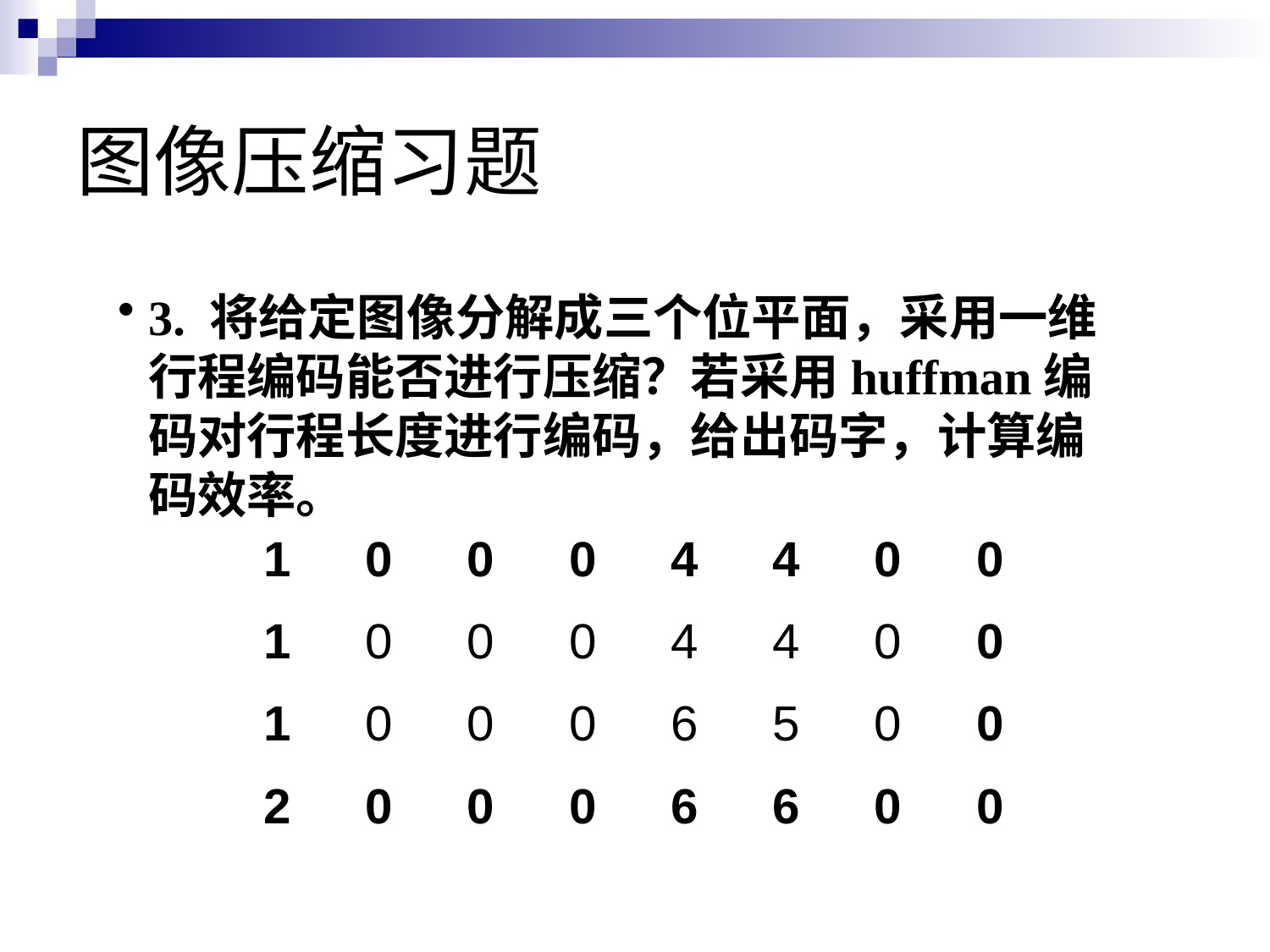

# 图像压缩习题
3. 将给定图像分解成三个位平面，采用一维行程编码能否进行压缩？若采用huffman编码对行程长度进行编码，给出码字，计算编码效率。
| 1 | 0 | 0 | 0 | 4 | 4 | 0 | 0 |
| --- | --- | --- | --- | --- | --- | --- | --- |
| 1 | 0 | 0 | 0 | 4 | 4 | 0 | 0 |
| 1 | 0 | 0 | 0 | 6 | 5 | 0 | 0 |
| 2 | 0 | 0 | 0 | 6 | 6 | 0 | 0 |